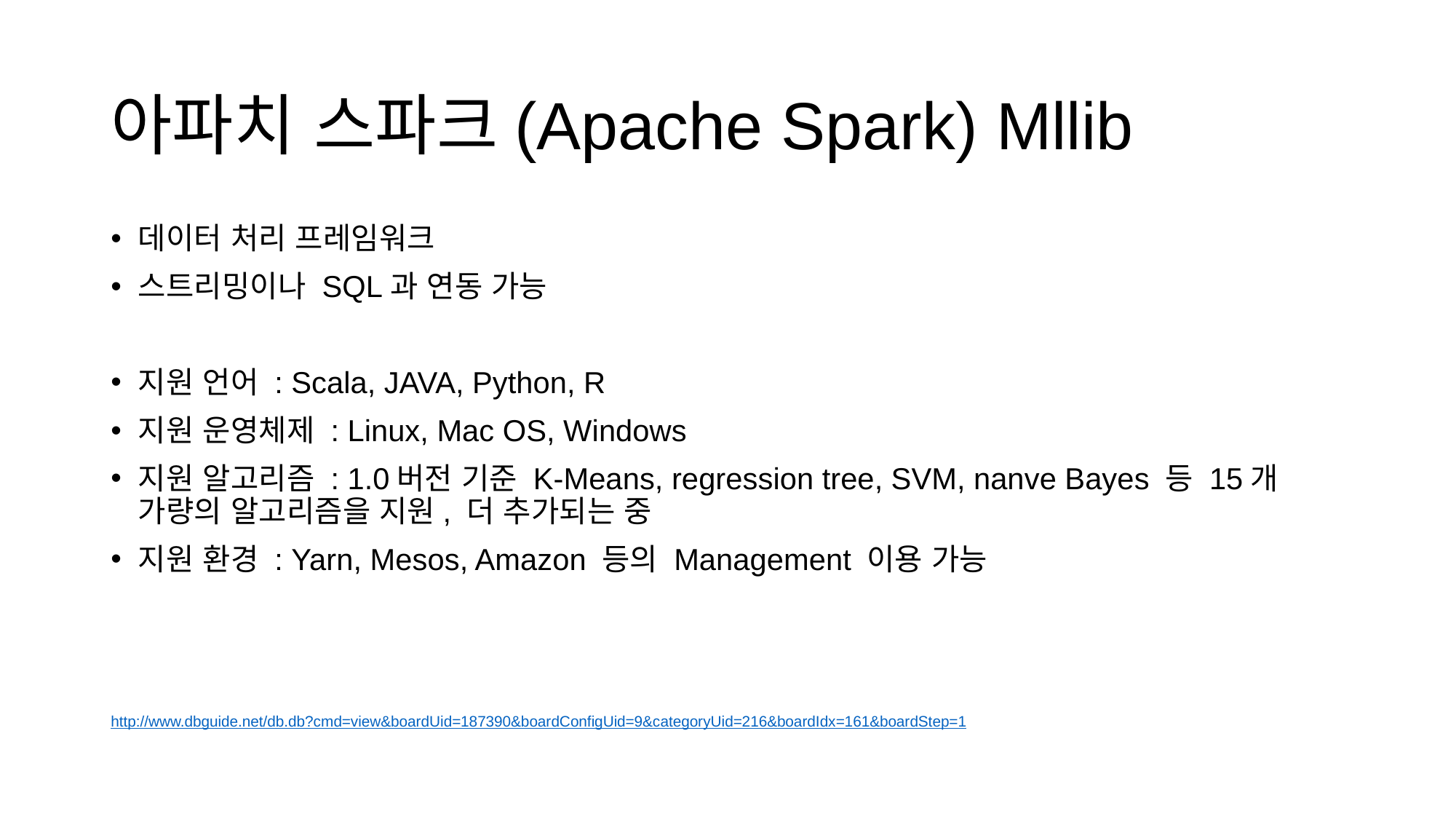

# 아파치 스파크(Apache Spark) Mllib
데이터 처리 프레임워크
스트리밍이나 SQL과 연동 가능

지원 언어 : Scala, JAVA, Python, R
지원 운영체제 : Linux, Mac OS, Windows
지원 알고리즘 : 1.0버전 기준 K-Means, regression tree, SVM, nanve Bayes 등 15개 가량의 알고리즘을 지원, 더 추가되는 중
지원 환경 : Yarn, Mesos, Amazon 등의 Management 이용 가능

http://www.dbguide.net/db.db?cmd=view&boardUid=187390&boardConfigUid=9&categoryUid=216&boardIdx=161&boardStep=1